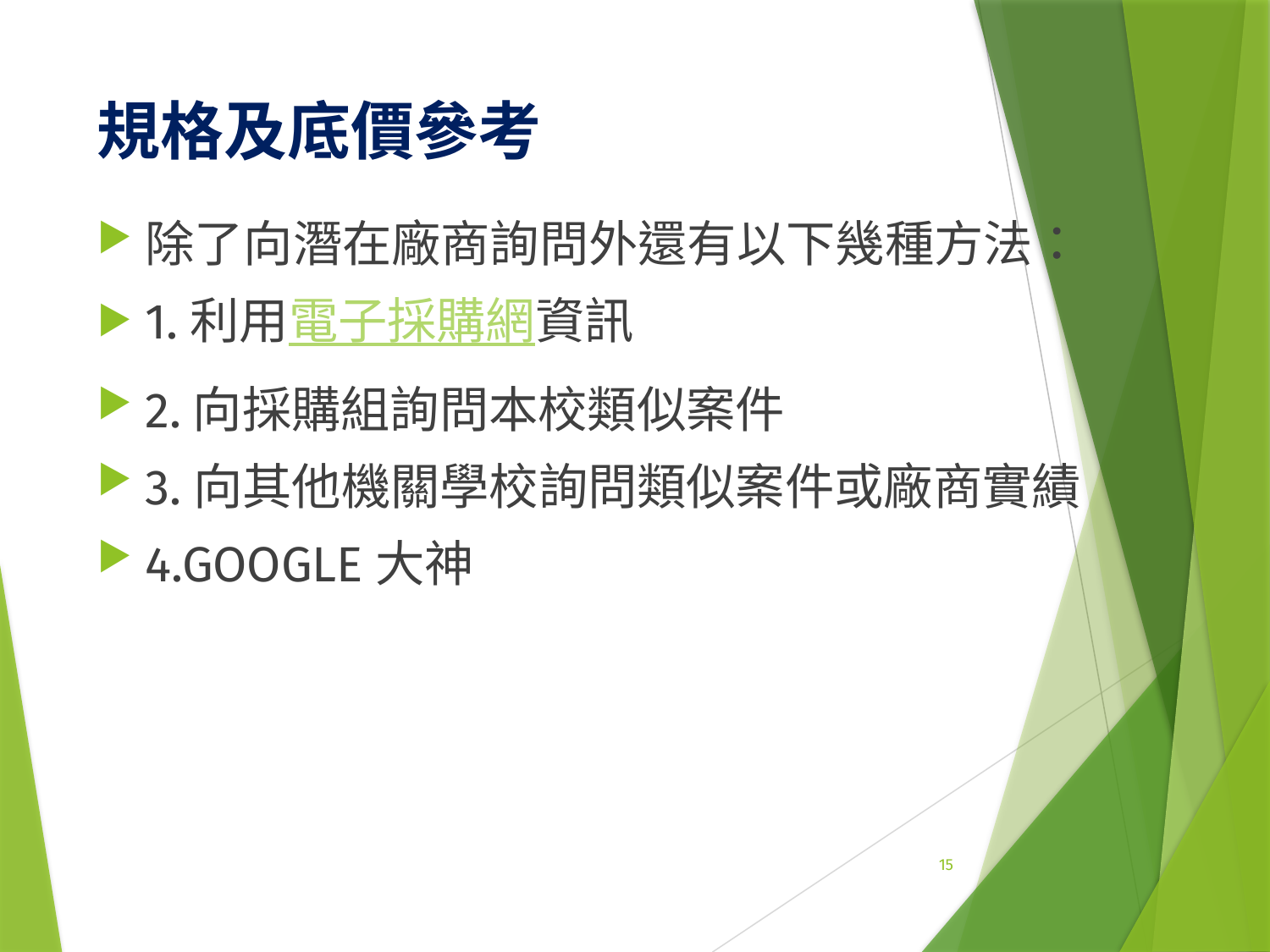

# 規格及底價參考
除了向潛在廠商詢問外還有以下幾種方法：
1.利用電子採購網資訊
2.向採購組詢問本校類似案件
3.向其他機關學校詢問類似案件或廠商實績
4.GOOGLE大神

15